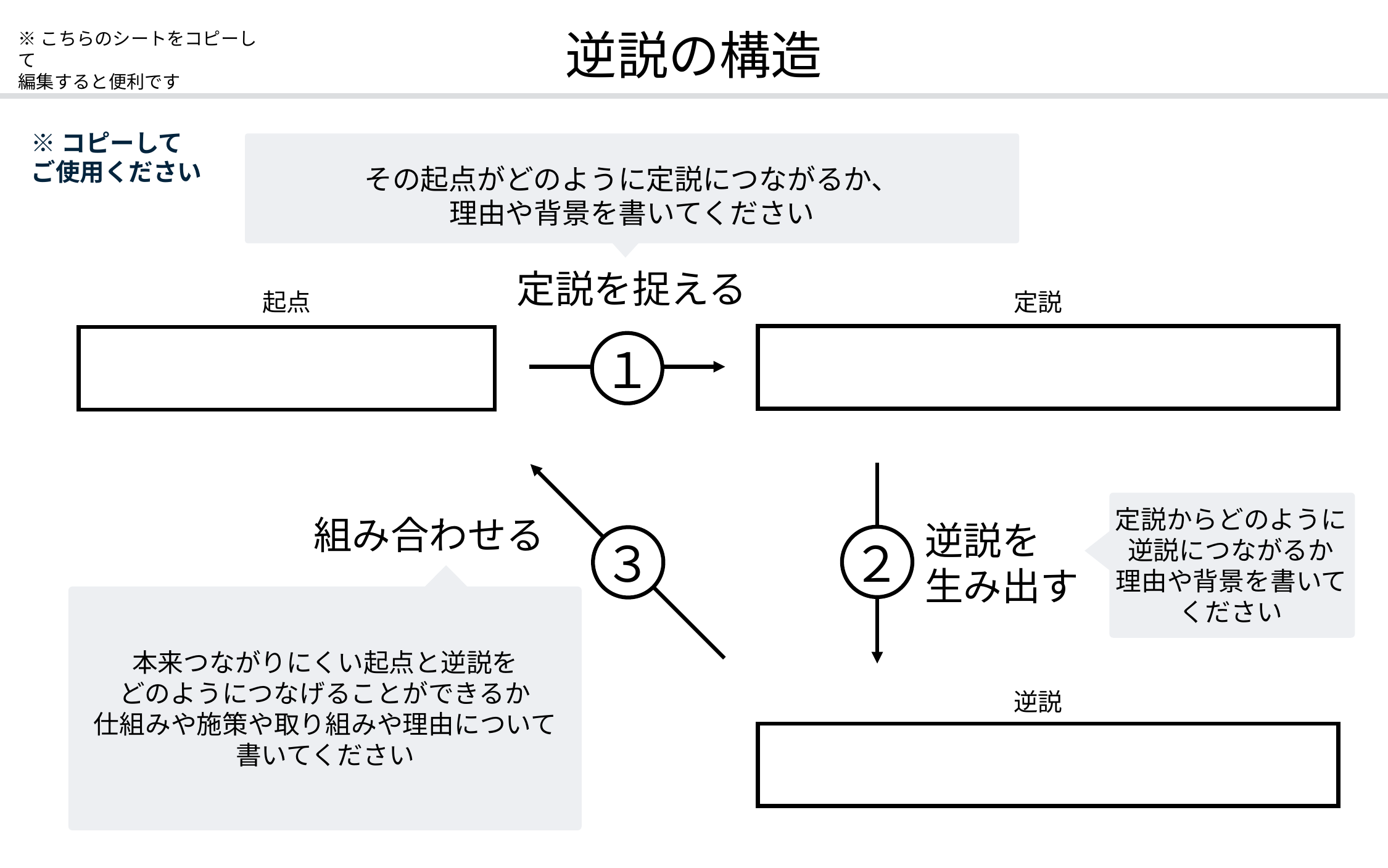

逆説の構造
※こちらのシートをコピーして
編集すると便利です
※コピーして
ご使用ください
その起点がどのように定説につながるか、
理由や背景を書いてください
定説を捉える
起点
定説

１

定説からどのように逆説につながるか
理由や背景を書いてください
組み合わせる
逆説を
生み出す

２
３
本来つながりにくい起点と逆説を
どのようにつなげることができるか
仕組みや施策や取り組みや理由について
書いてください

逆説